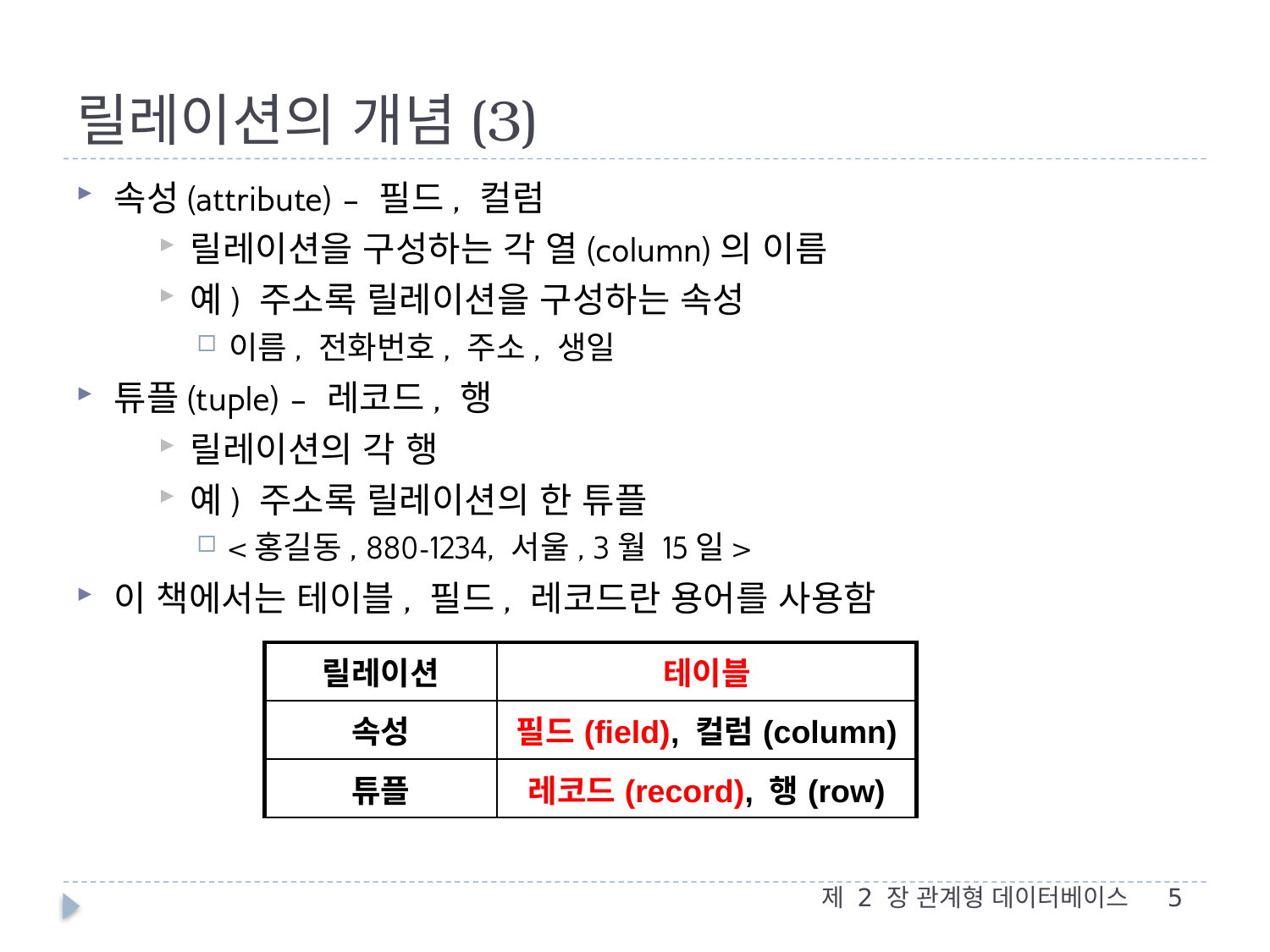

# 릴레이션의 개념(3)
속성(attribute) – 필드, 컬럼
릴레이션을 구성하는 각 열(column)의 이름
예) 주소록 릴레이션을 구성하는 속성
이름, 전화번호, 주소, 생일
튜플(tuple) – 레코드, 행
릴레이션의 각 행
예) 주소록 릴레이션의 한 튜플
<홍길동, 880-1234, 서울, 3월 15일>
이 책에서는 테이블, 필드, 레코드란 용어를 사용함
| 릴레이션 | 테이블 |
| --- | --- |
| 속성 | 필드(field), 컬럼(column) |
| 튜플 | 레코드(record), 행(row) |
제 2 장 관계형 데이터베이스
5